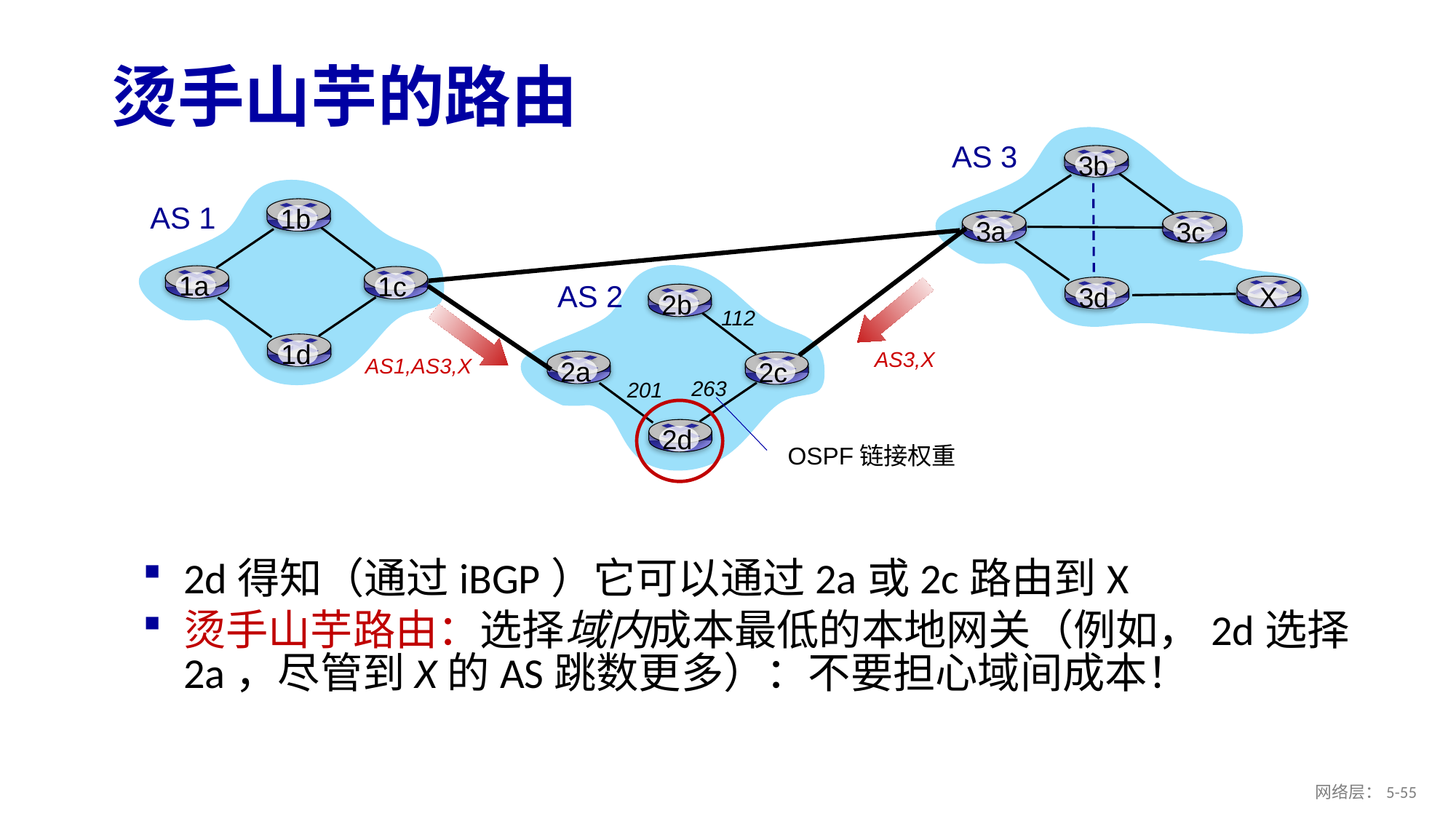

# 烫手山芋的路由

AS 3
3b

3a

3c

3d

1b

1a

1c

1d

AS 1

2b

2a

2c

2d

AS 2

  X

AS3,X
112

AS1,AS3,X
263
201

OSPF链接权重
2d得知（通过iBGP）它可以通过2a或2c路由到X
烫手山芋路由：选择域内成本最低的本地网关（例如，2d选择2a，尽管到X的AS跳数更多）：不要担心域间成本！
网络层：5-55